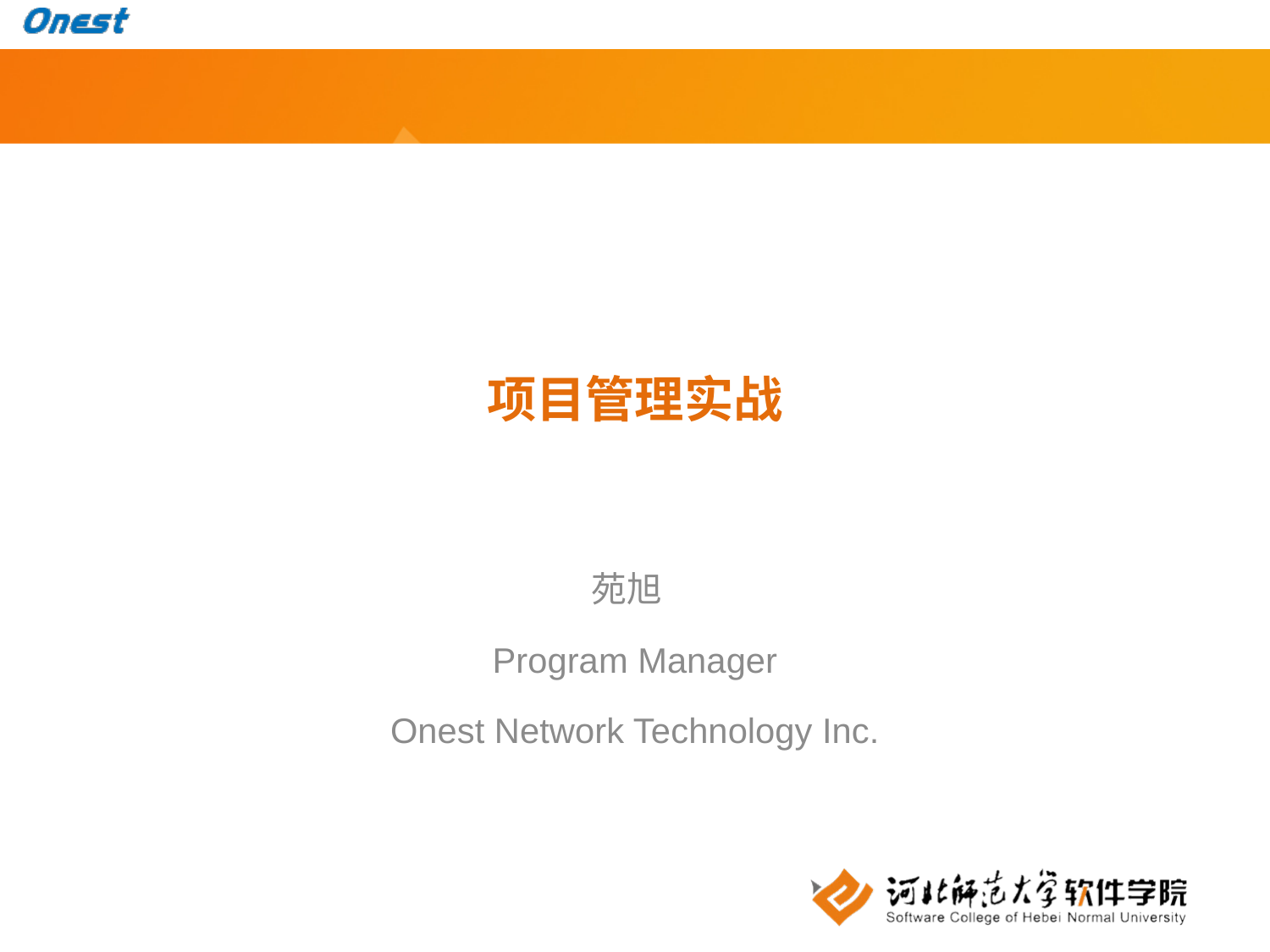

# 项目管理实战
苑旭
Program Manager
Onest Network Technology Inc.